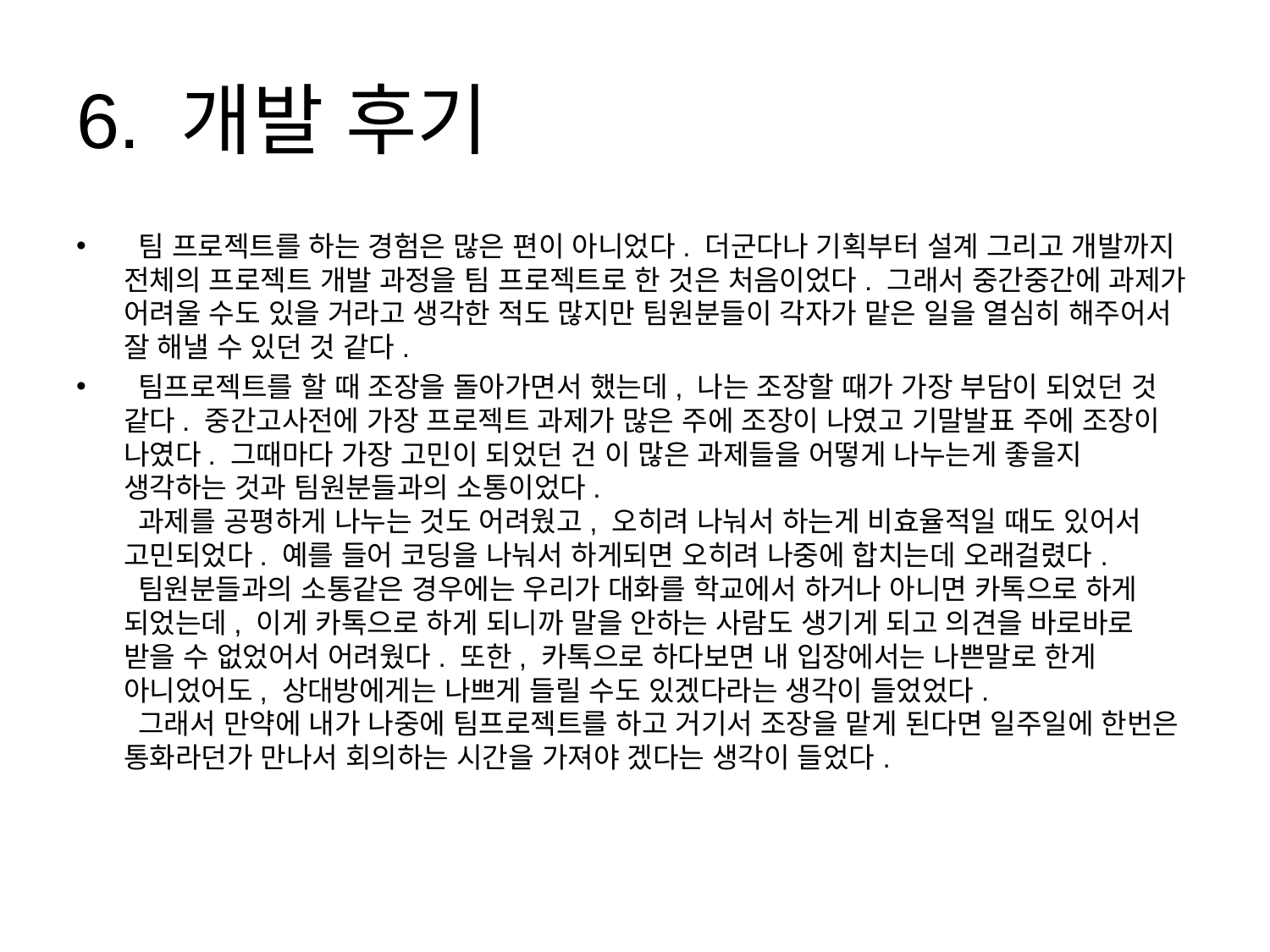

# 6. 개발 후기
 팀 프로젝트를 하는 경험은 많은 편이 아니었다. 더군다나 기획부터 설계 그리고 개발까지 전체의 프로젝트 개발 과정을 팀 프로젝트로 한 것은 처음이었다. 그래서 중간중간에 과제가 어려울 수도 있을 거라고 생각한 적도 많지만 팀원분들이 각자가 맡은 일을 열심히 해주어서 잘 해낼 수 있던 것 같다.
 팀프로젝트를 할 때 조장을 돌아가면서 했는데, 나는 조장할 때가 가장 부담이 되었던 것 같다. 중간고사전에 가장 프로젝트 과제가 많은 주에 조장이 나였고 기말발표 주에 조장이 나였다. 그때마다 가장 고민이 되었던 건 이 많은 과제들을 어떻게 나누는게 좋을지 생각하는 것과 팀원분들과의 소통이었다.
 과제를 공평하게 나누는 것도 어려웠고, 오히려 나눠서 하는게 비효율적일 때도 있어서 고민되었다. 예를 들어 코딩을 나눠서 하게되면 오히려 나중에 합치는데 오래걸렸다.
 팀원분들과의 소통같은 경우에는 우리가 대화를 학교에서 하거나 아니면 카톡으로 하게 되었는데, 이게 카톡으로 하게 되니까 말을 안하는 사람도 생기게 되고 의견을 바로바로 받을 수 없었어서 어려웠다. 또한, 카톡으로 하다보면 내 입장에서는 나쁜말로 한게 아니었어도, 상대방에게는 나쁘게 들릴 수도 있겠다라는 생각이 들었었다.
 그래서 만약에 내가 나중에 팀프로젝트를 하고 거기서 조장을 맡게 된다면 일주일에 한번은 통화라던가 만나서 회의하는 시간을 가져야 겠다는 생각이 들었다.